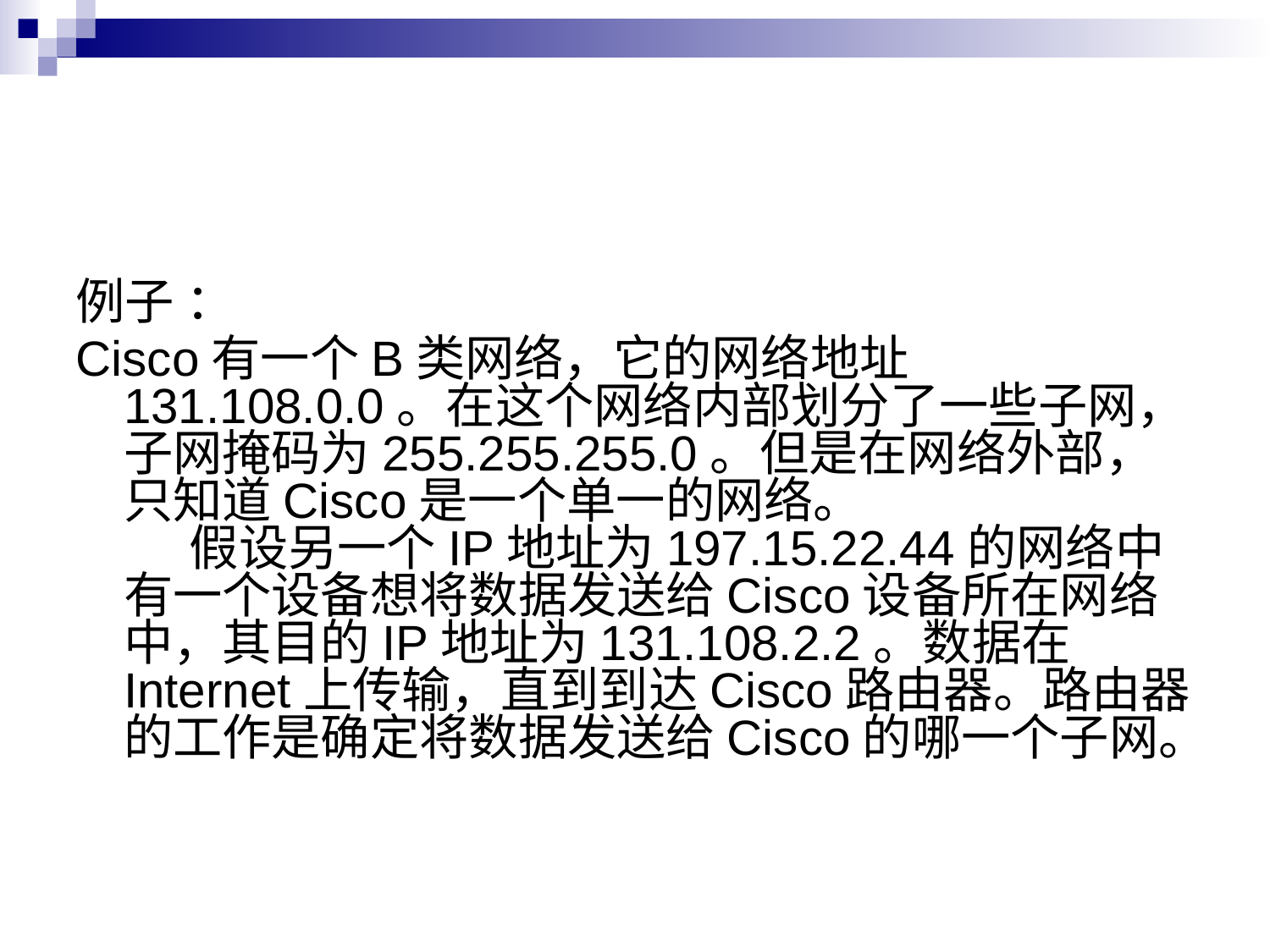

#
例子 ：
Cisco有一个B类网络，它的网络地址131.108.0.0。在这个网络内部划分了一些子网，子网掩码为255.255.255.0。但是在网络外部，只知道Cisco是一个单一的网络。
      假设另一个IP地址为197.15.22.44的网络中有一个设备想将数据发送给Cisco设备所在网络中，其目的IP地址为131.108.2.2。数据在Internet上传输，直到到达Cisco路由器。路由器的工作是确定将数据发送给Cisco的哪一个子网。